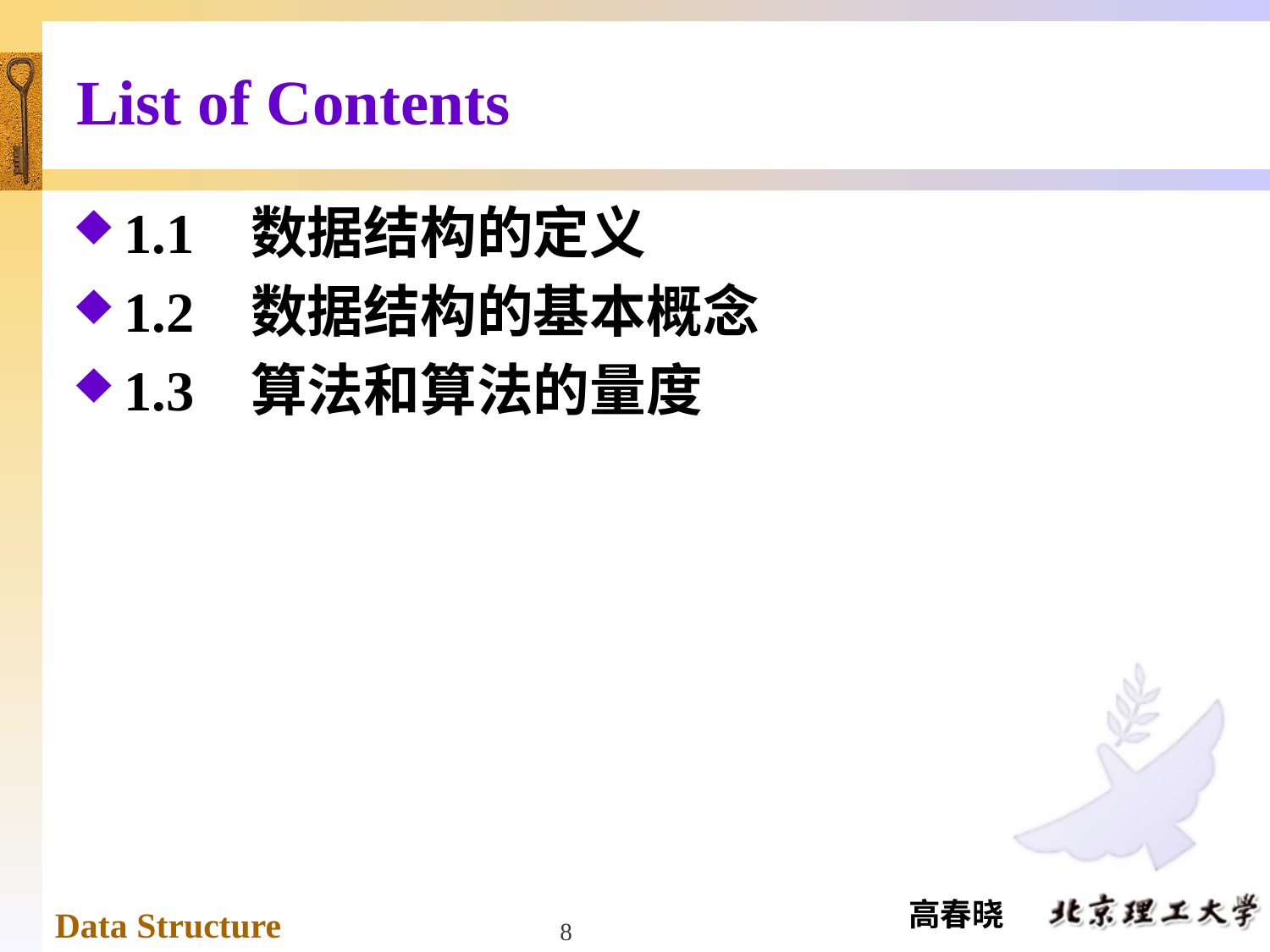

# List of Contents
1.1   数据结构的定义
1.2   数据结构的基本概念
1.3   算法和算法的量度
8